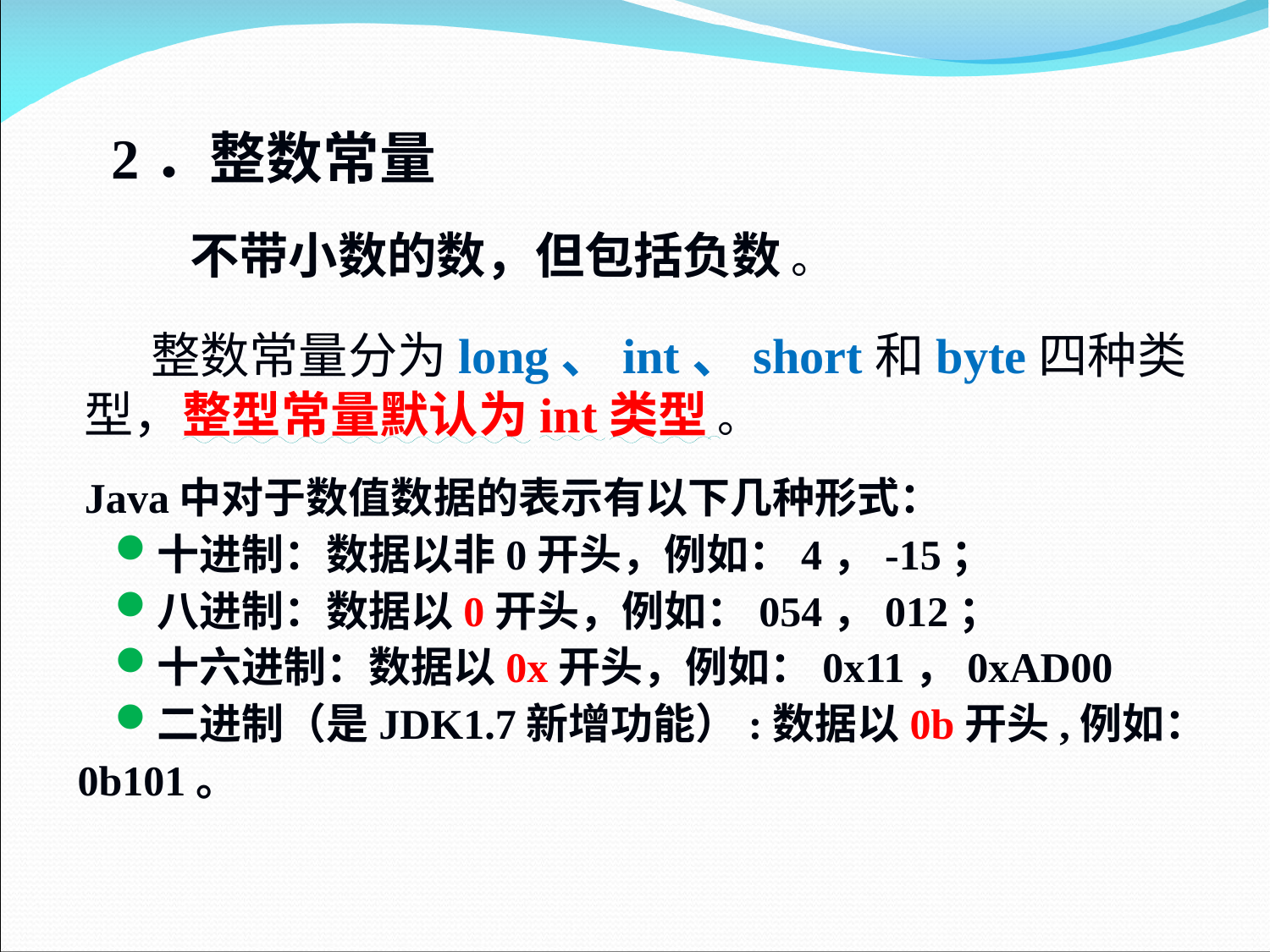

2．整数常量
不带小数的数，但包括负数 。
     整数常量分为long、int、short和byte四种类型，整型常量默认为int类型 。
Java中对于数值数据的表示有以下几种形式：
十进制：数据以非0开头，例如：4，-15；
八进制：数据以0开头，例如：054，012；
十六进制：数据以0x开头，例如：0x11，0xAD00
二进制（是JDK1.7新增功能）:数据以0b开头,例如：0b101。